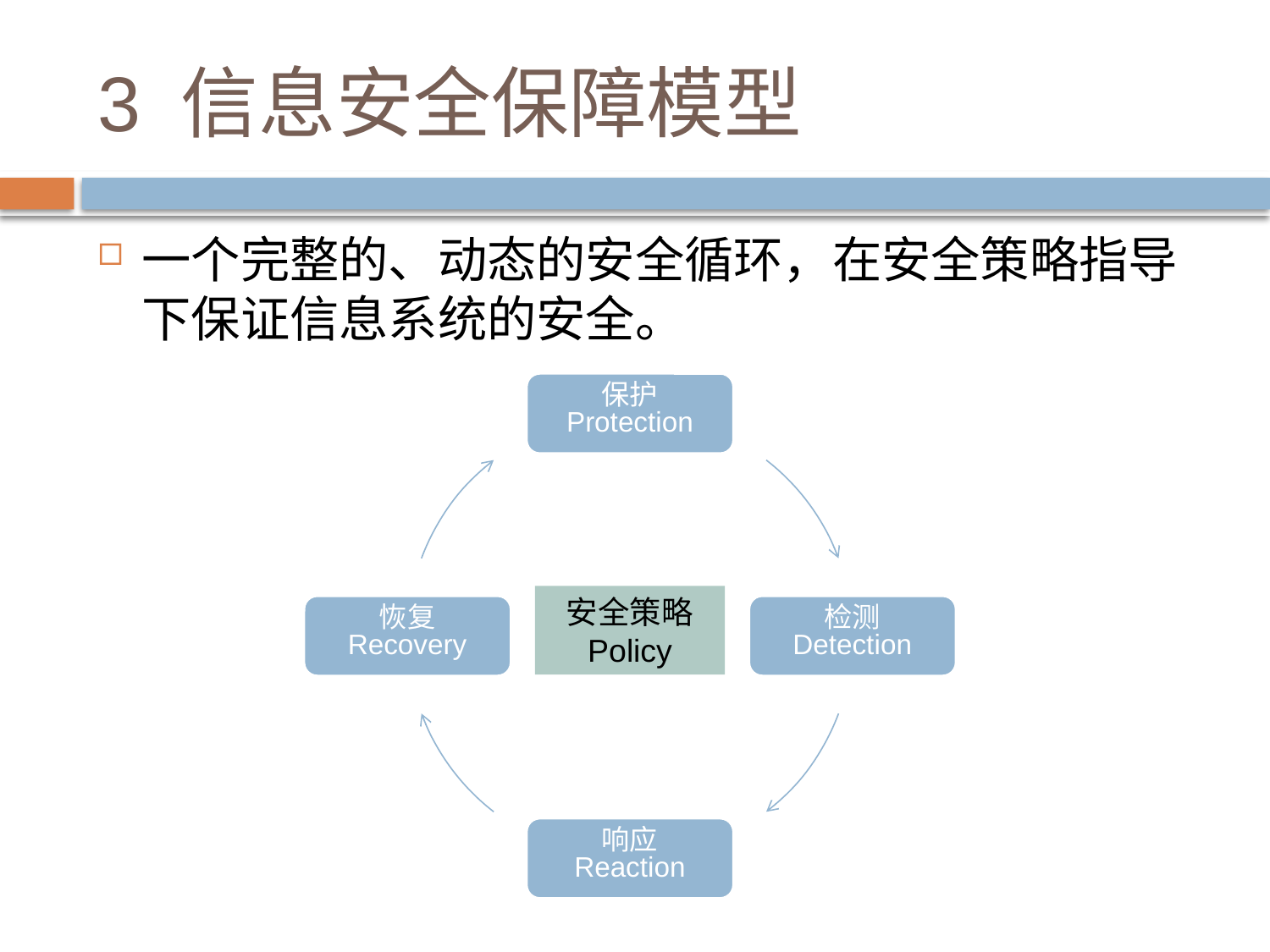

# 3 信息安全保障模型
一个完整的、动态的安全循环，在安全策略指导下保证信息系统的安全。
保护
Protection
检测
Detection
响应
Reaction
恢复
Recovery
安全策略
Policy